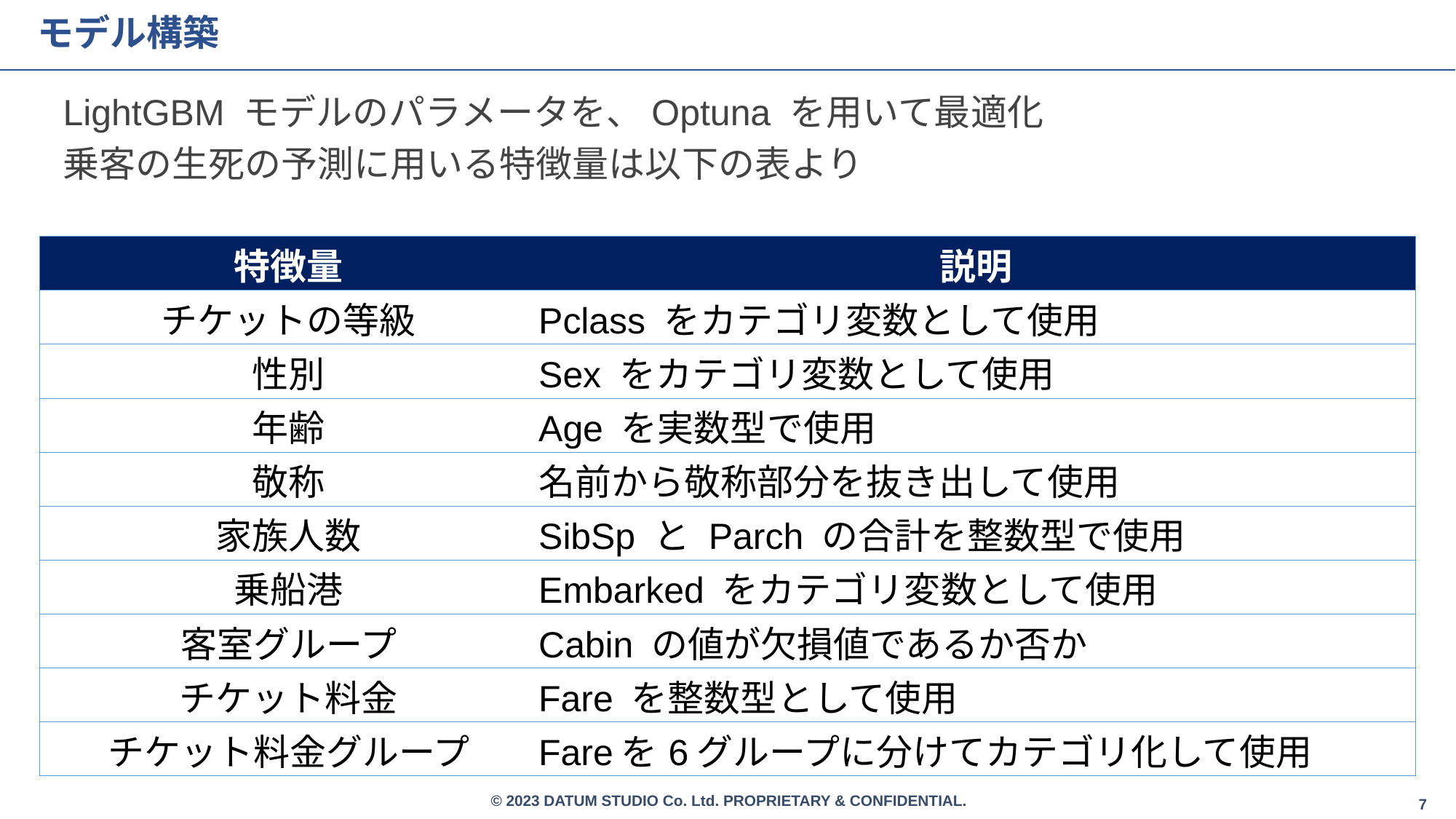

# モデル構築
LightGBM モデルのパラメータを、Optuna を用いて最適化
乗客の生死の予測に用いる特徴量は以下の表より
| 特徴量 | 説明 |
| --- | --- |
| チケットの等級 | Pclass をカテゴリ変数として使用 |
| 性別 | Sex をカテゴリ変数として使用 |
| 年齢 | Age を実数型で使用 |
| 敬称 | 名前から敬称部分を抜き出して使用 |
| 家族人数 | SibSp と Parch の合計を整数型で使用 |
| 乗船港 | Embarked をカテゴリ変数として使用 |
| 客室グループ | Cabin の値が欠損値であるか否か |
| チケット料金 | Fare を整数型として使用 |
| チケット料金グループ | Fareを6グループに分けてカテゴリ化して使用 |